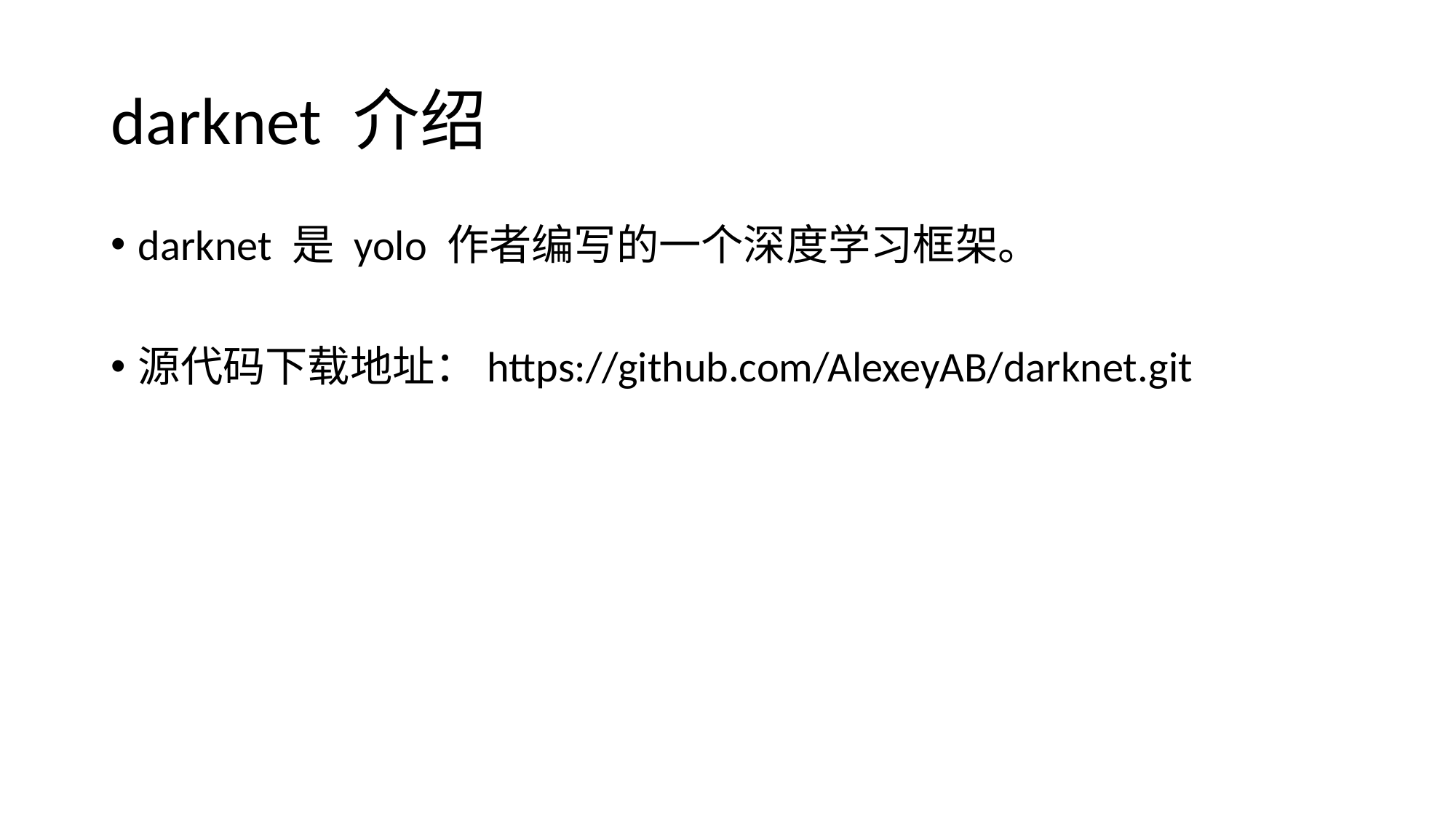

# darknet 介绍
darknet 是 yolo 作者编写的一个深度学习框架。

源代码下载地址：https://github.com/AlexeyAB/darknet.git